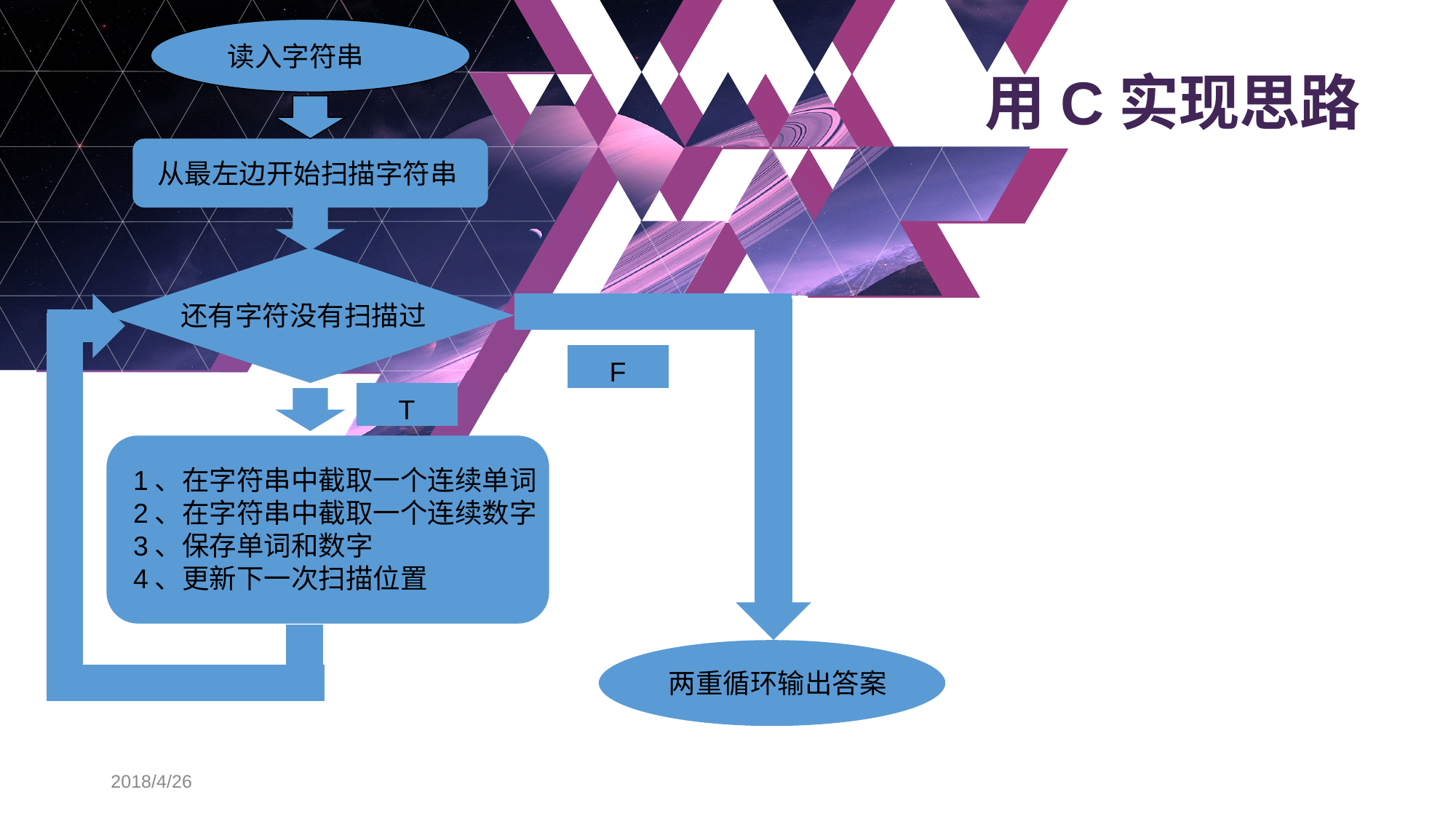

# 用C实现思路
读入字符串

从最左边开始扫描字符串

还有字符没有扫描过

F

T

1、在字符串中截取一个连续单词
2、在字符串中截取一个连续数字
3、保存单词和数字
4、更新下一次扫描位置

两重循环输出答案

2018/4/26